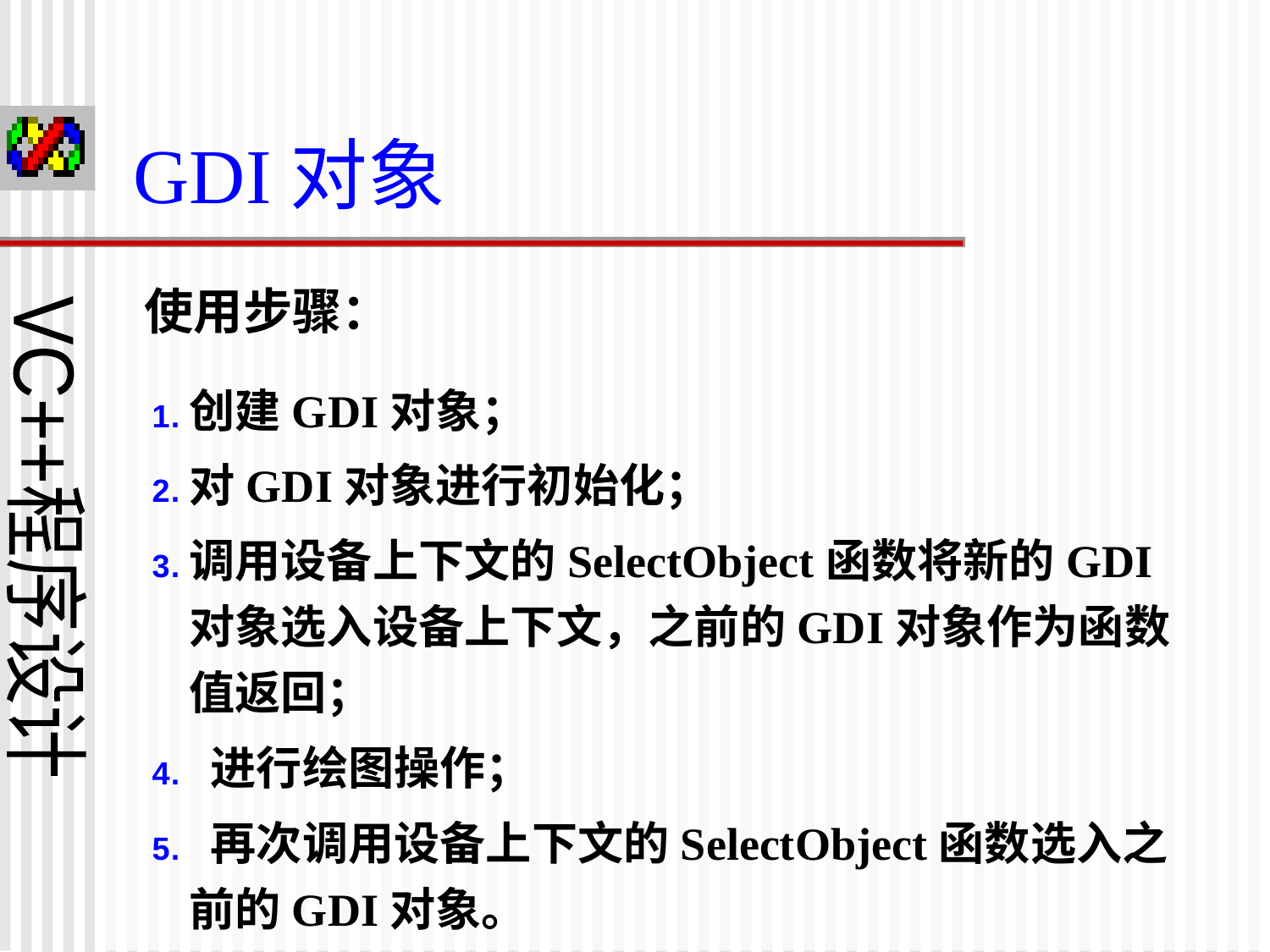

GDI对象
使用步骤：
创建GDI对象；
对GDI对象进行初始化；
调用设备上下文的SelectObject函数将新的GDI对象选入设备上下文，之前的GDI对象作为函数值返回；
 进行绘图操作；
 再次调用设备上下文的SelectObject函数选入之前的GDI对象。